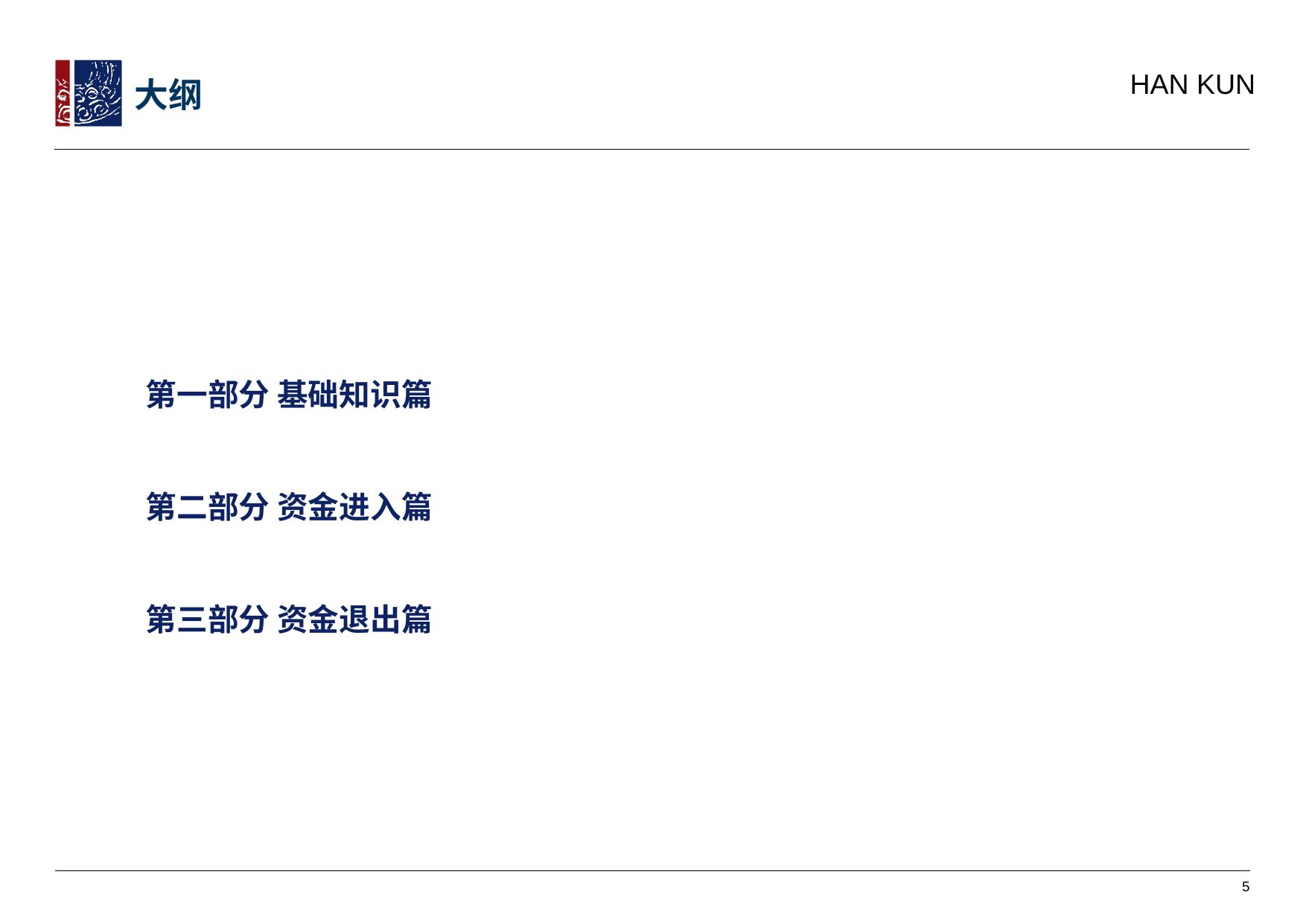

大纲
| 第一部分 基础知识篇 |
| --- |
| 第二部分 资金进入篇 |
| 第三部分 资金退出篇 |
|  |